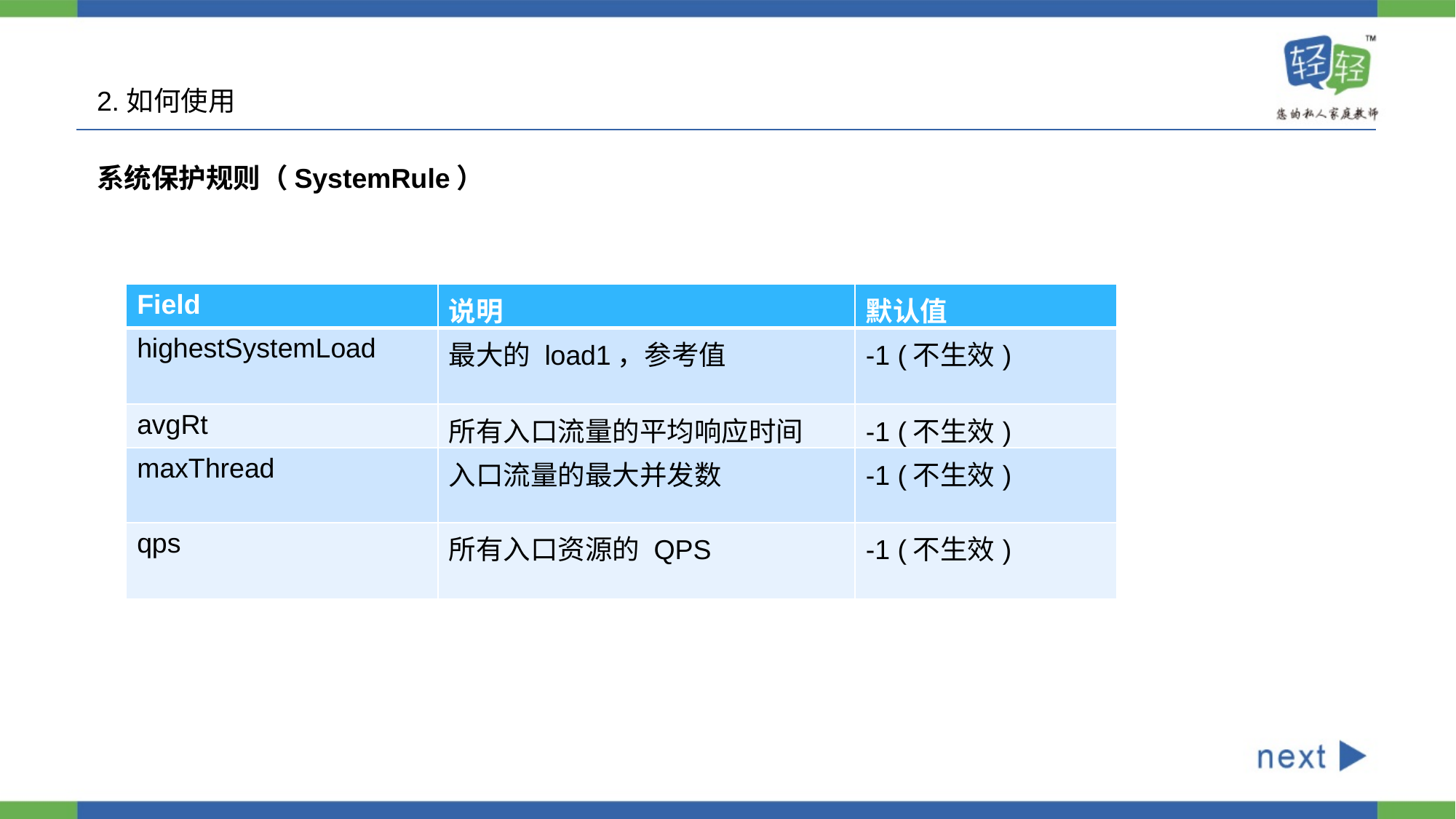

2.如何使用
系统保护规则（SystemRule）

| Field | 说明 | 默认值 |
| --- | --- | --- |
| highestSystemLoad | 最大的 load1，参考值 | -1 (不生效) |
| avgRt | 所有入口流量的平均响应时间 | -1 (不生效) |
| maxThread | 入口流量的最大并发数 | -1 (不生效) |
| qps | 所有入口资源的 QPS | -1 (不生效) |
10